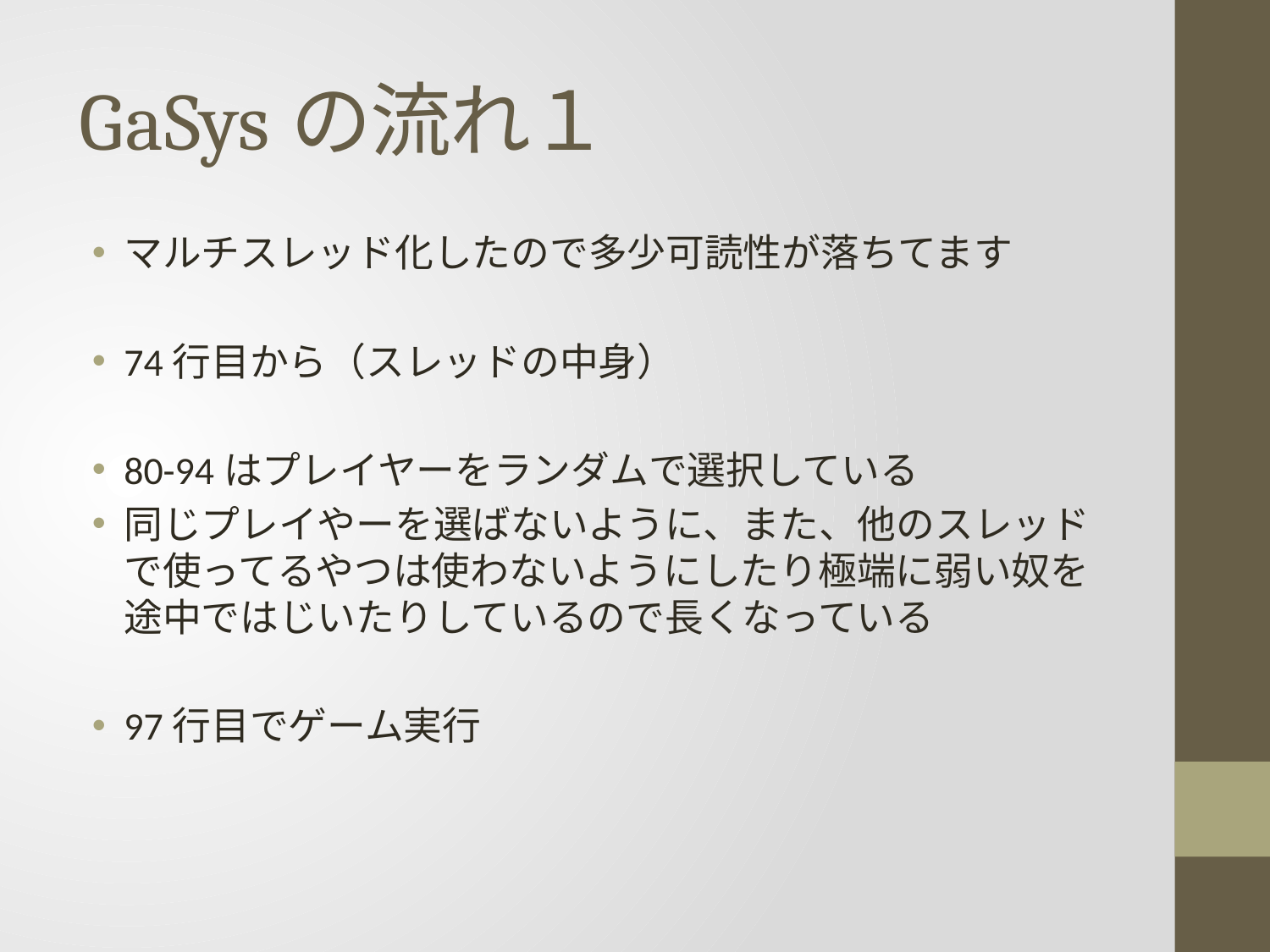

# GaSysの流れ１
マルチスレッド化したので多少可読性が落ちてます

74行目から（スレッドの中身）

80-94はプレイヤーをランダムで選択している
同じプレイやーを選ばないように、また、他のスレッドで使ってるやつは使わないようにしたり極端に弱い奴を途中ではじいたりしているので長くなっている

97行目でゲーム実行